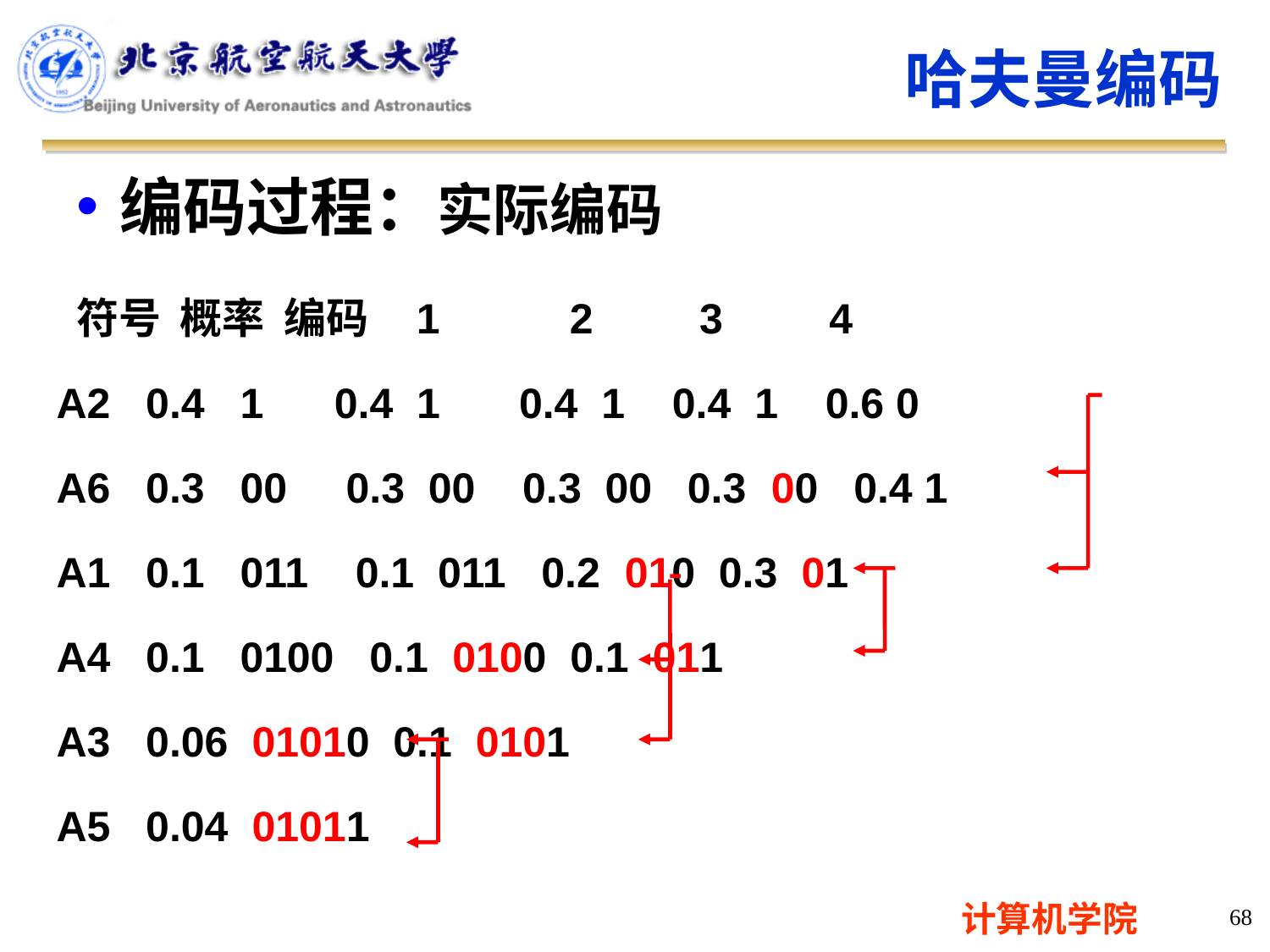

哈夫曼编码
编码过程：实际编码
 符号  概率  编码    1           2         3         4
A2   0.4   1      0.4  1  	0.4  1    0.4  1    0.6 0
A6   0.3   00     0.3  00    0.3  00   0.3  00   0.4 1
A1   0.1   011    0.1  011   0.2  010  0.3  01
A4   0.1   0100   0.1  0100  0.1  011
A3   0.06  01010  0.1  0101
A5   0.04  01011

68